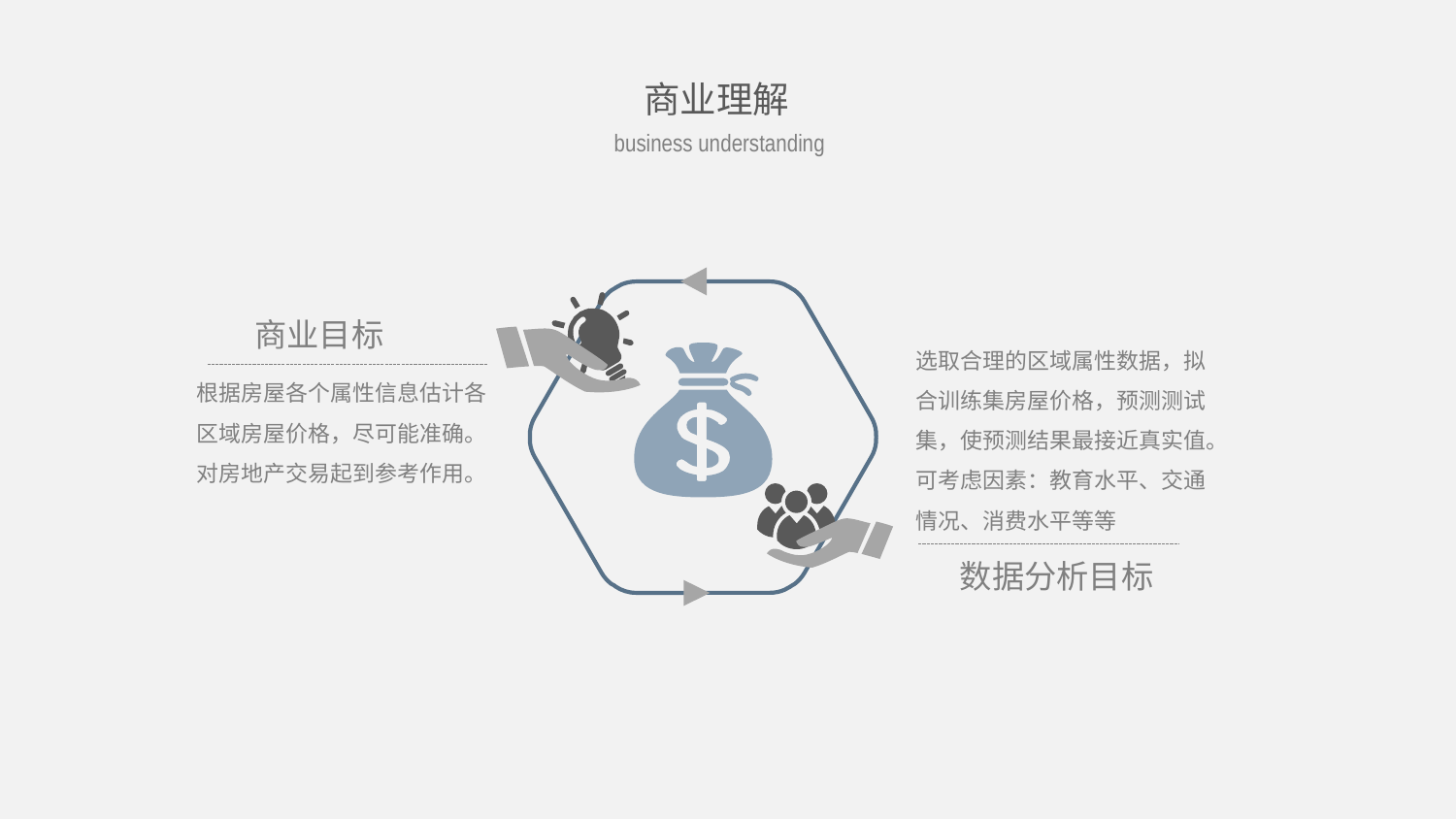

商业理解
business understanding

商业目标
选取合理的区域属性数据，拟合训练集房屋价格，预测测试集，使预测结果最接近真实值。
可考虑因素：教育水平、交通情况、消费水平等等

根据房屋各个属性信息估计各区域房屋价格，尽可能准确。对房地产交易起到参考作用。

数据分析目标